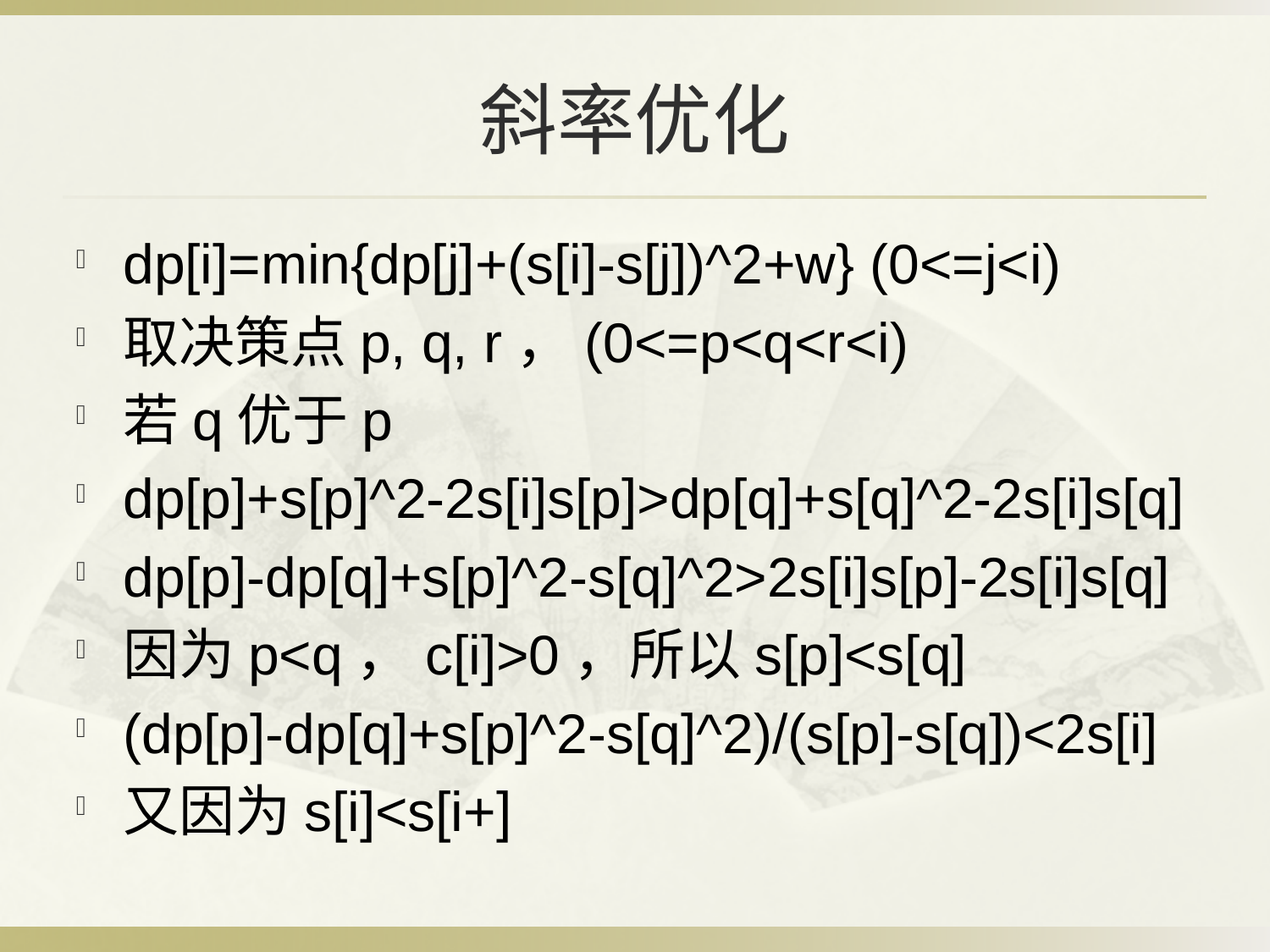

# 斜率优化
dp[i]=min{dp[j]+(s[i]-s[j])^2+w} (0<=j<i)
取决策点p, q, r，(0<=p<q<r<i)
若q优于p
dp[p]+s[p]^2-2s[i]s[p]>dp[q]+s[q]^2-2s[i]s[q]
dp[p]-dp[q]+s[p]^2-s[q]^2>2s[i]s[p]-2s[i]s[q]
因为p<q，c[i]>0，所以s[p]<s[q]
(dp[p]-dp[q]+s[p]^2-s[q]^2)/(s[p]-s[q])<2s[i]
又因为s[i]<s[i+]